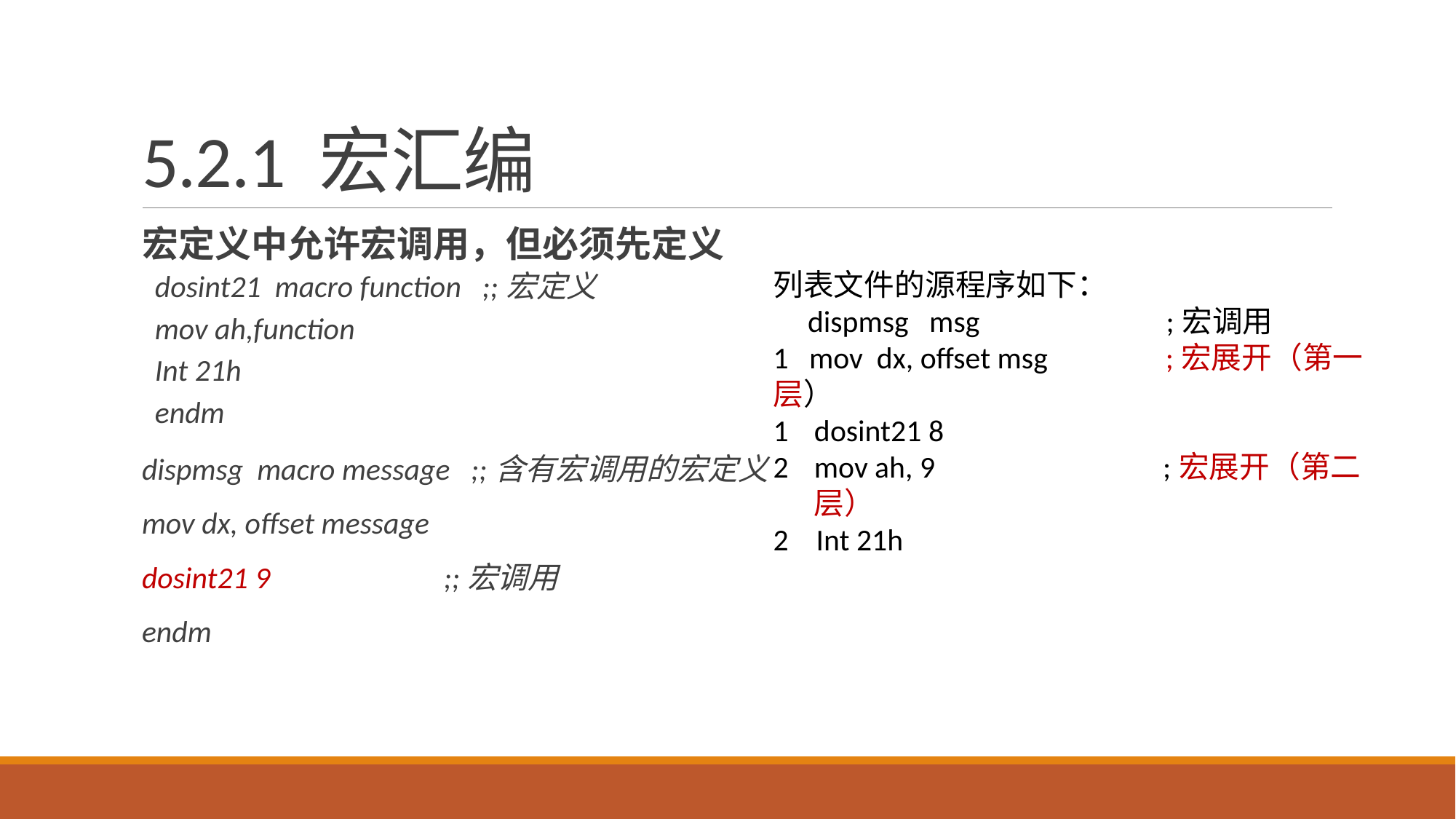

# 5.2.1 宏汇编
宏定义中允许宏调用，但必须先定义
dosint21  macro function   ;;宏定义
mov ah,function
Int 21h
endm
dispmsg  macro message   ;;含有宏调用的宏定义
mov dx, offset message
dosint21 9                         ;;宏调用
endm

列表文件的源程序如下：
     dispmsg   msg                           ;宏调用
1   mov  dx, offset msg                 ;宏展开（第一层）
dosint21 8
mov ah, 9                                 ;宏展开（第二层）
2    Int 21h